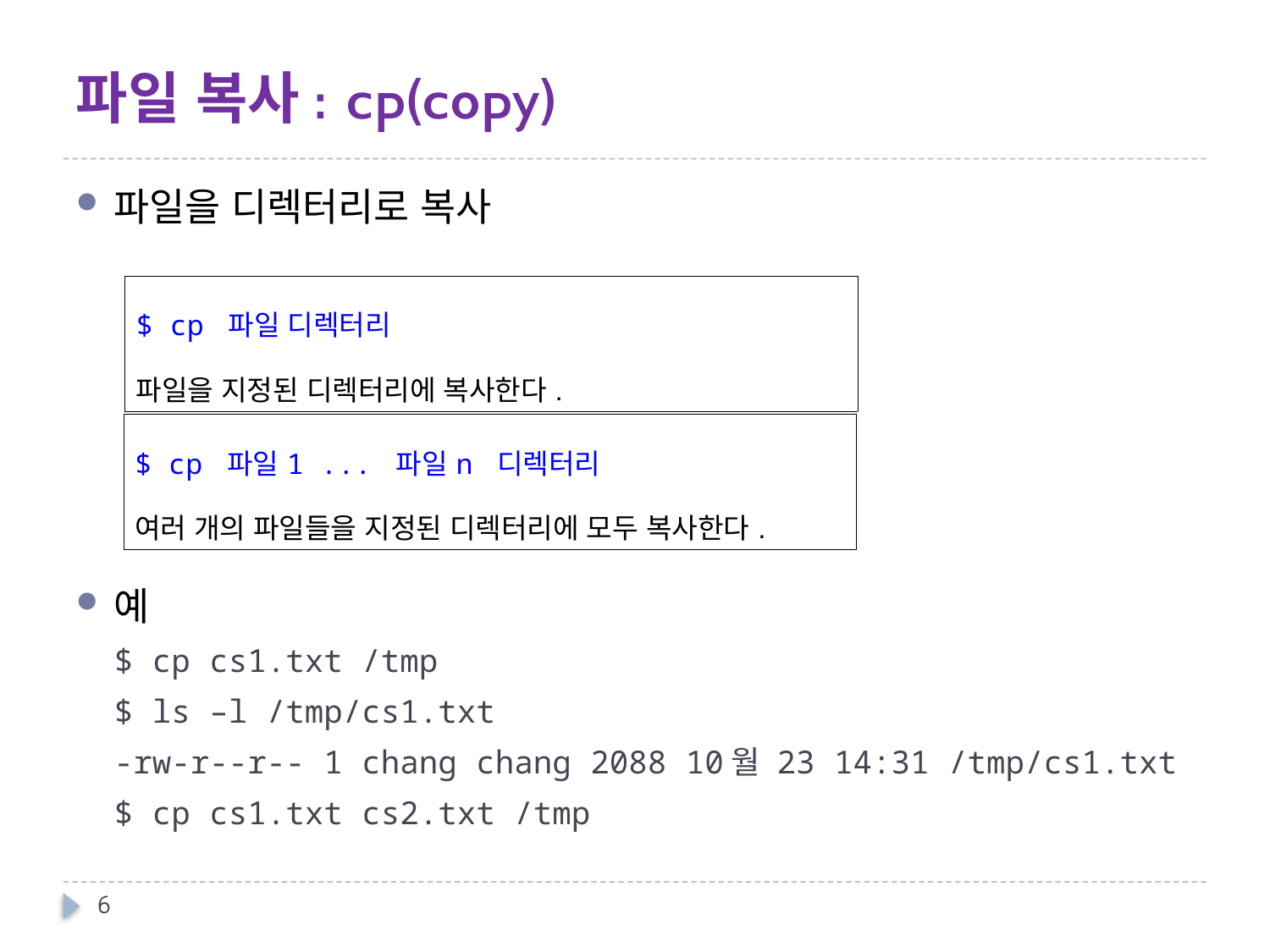

# 파일 복사: cp(copy)
파일을 디렉터리로 복사

예
$ cp cs1.txt /tmp
$ ls –l /tmp/cs1.txt
-rw-r--r-- 1 chang chang 2088 10월 23 14:31 /tmp/cs1.txt
$ cp cs1.txt cs2.txt /tmp

| $ cp 파일 디렉터리 파일을 지정된 디렉터리에 복사한다. |
| --- |
| $ cp 파일1 ... 파일n 디렉터리 여러 개의 파일들을 지정된 디렉터리에 모두 복사한다. |
| --- |
6